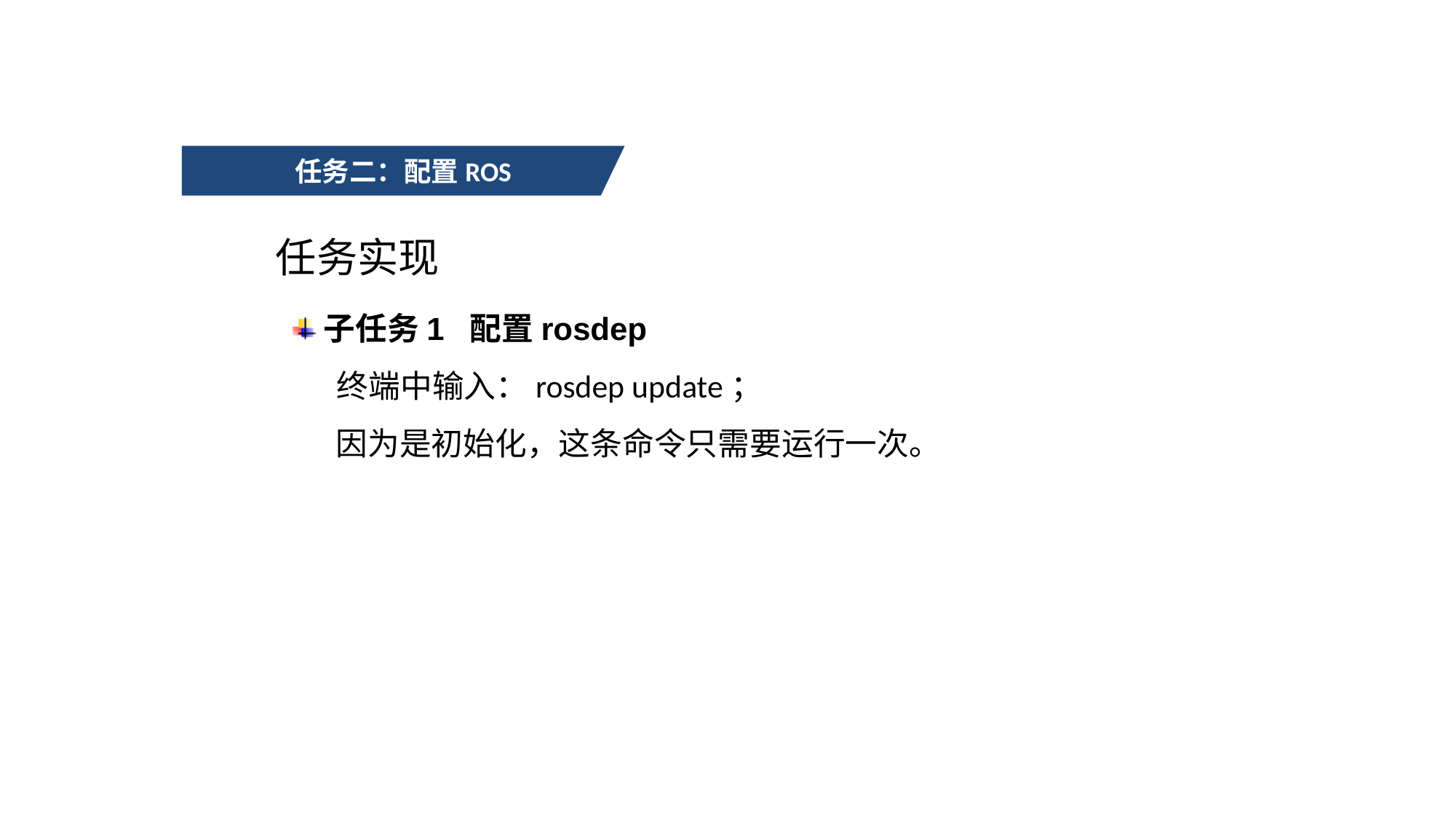

任务二：配置ROS
任务实现
子任务1  配置rosdep
     终端中输入：rosdep update；
     因为是初始化，这条命令只需要运行一次。